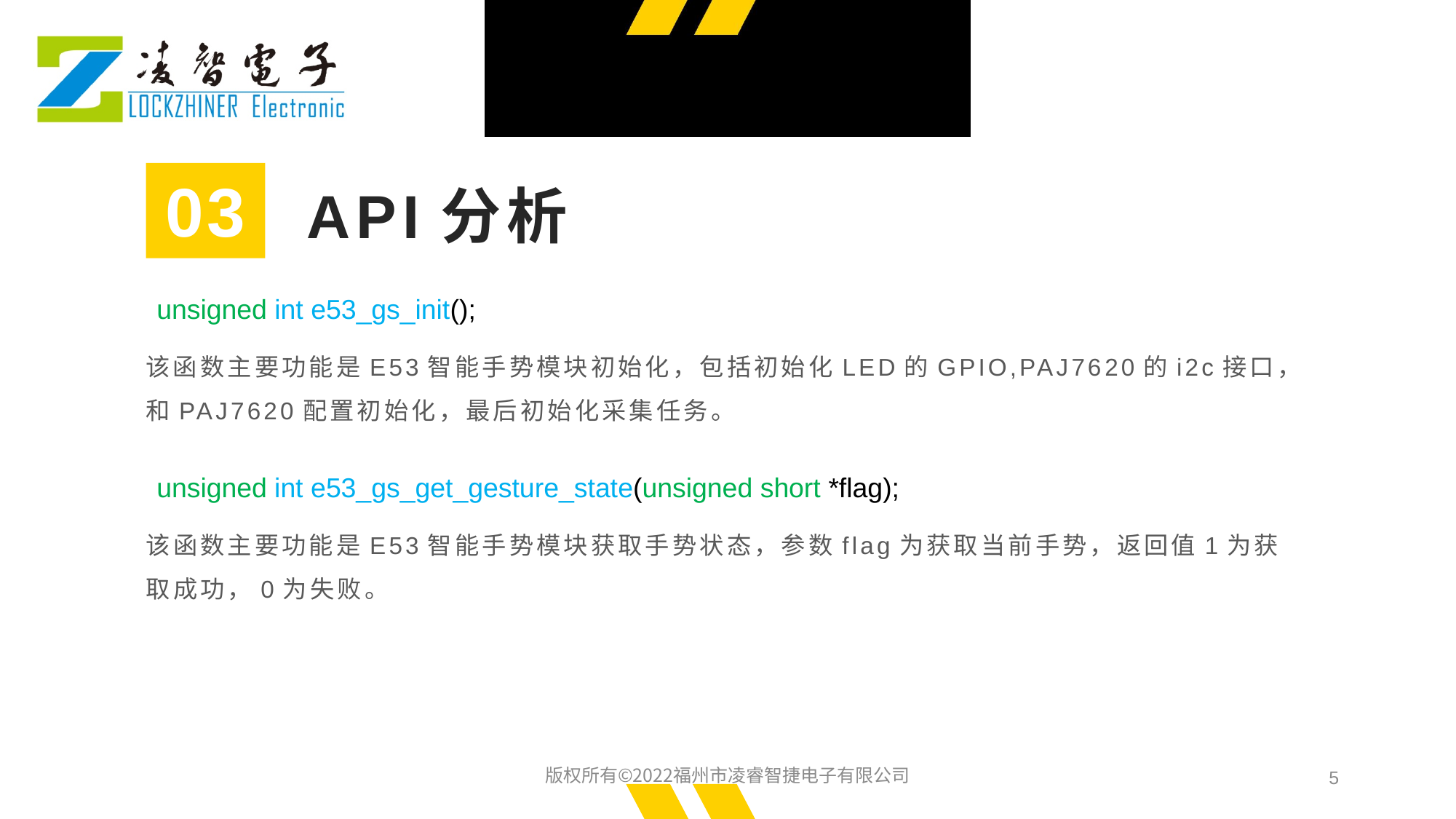

03
API分析
unsigned int e53_gs_init();
该函数主要功能是E53智能手势模块初始化，包括初始化LED的GPIO,PAJ7620的i2c接口，和PAJ7620配置初始化，最后初始化采集任务。
unsigned int e53_gs_get_gesture_state(unsigned short *flag);
该函数主要功能是E53智能手势模块获取手势状态，参数flag为获取当前手势，返回值1为获取成功，0为失败。
版权所有©2022福州市凌睿智捷电子有限公司
5